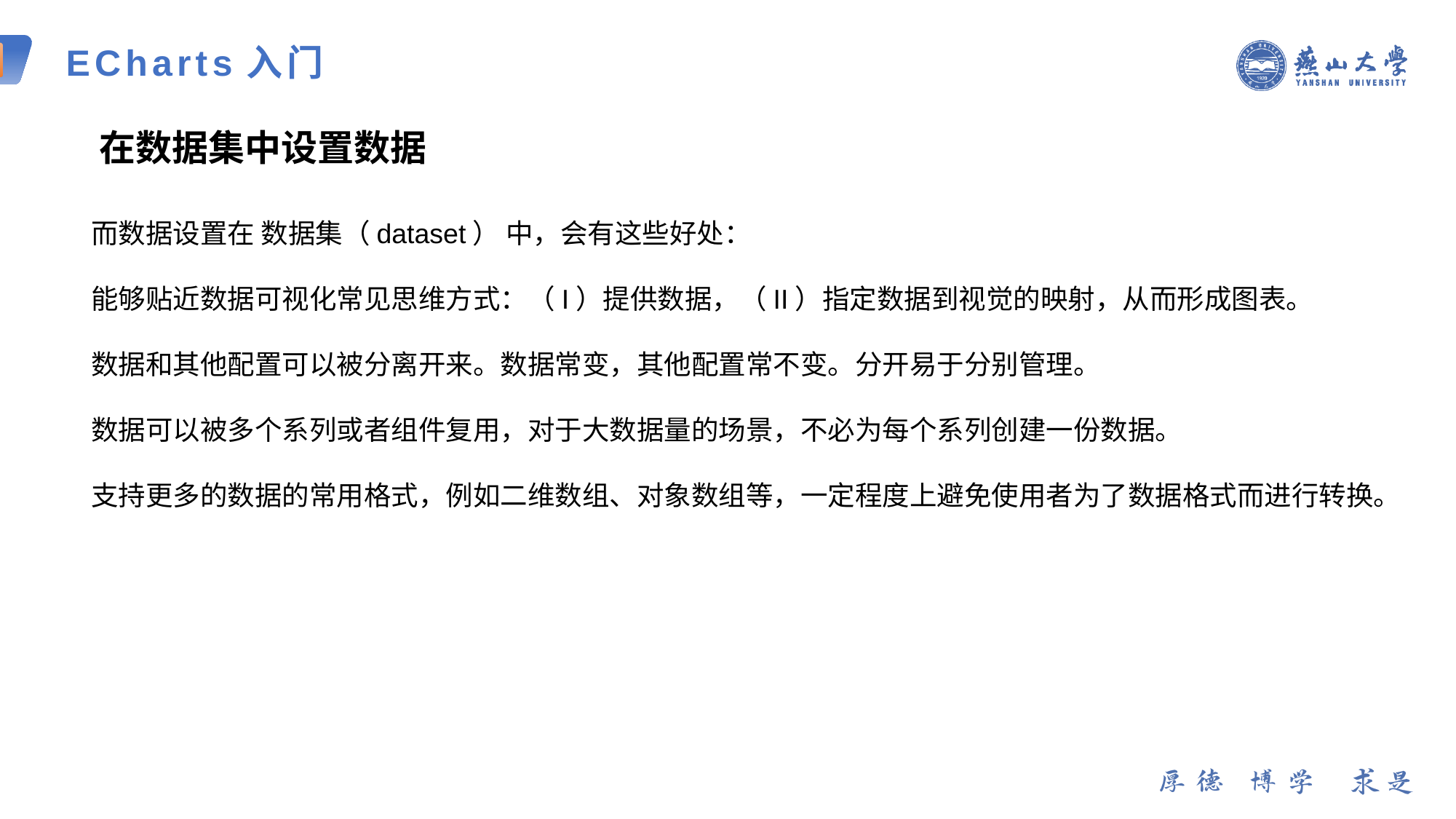

ECharts入门
在数据集中设置数据
而数据设置在 数据集（dataset） 中，会有这些好处：

能够贴近数据可视化常见思维方式：（I）提供数据，（II）指定数据到视觉的映射，从而形成图表。

数据和其他配置可以被分离开来。数据常变，其他配置常不变。分开易于分别管理。

数据可以被多个系列或者组件复用，对于大数据量的场景，不必为每个系列创建一份数据。

支持更多的数据的常用格式，例如二维数组、对象数组等，一定程度上避免使用者为了数据格式而进行转换。